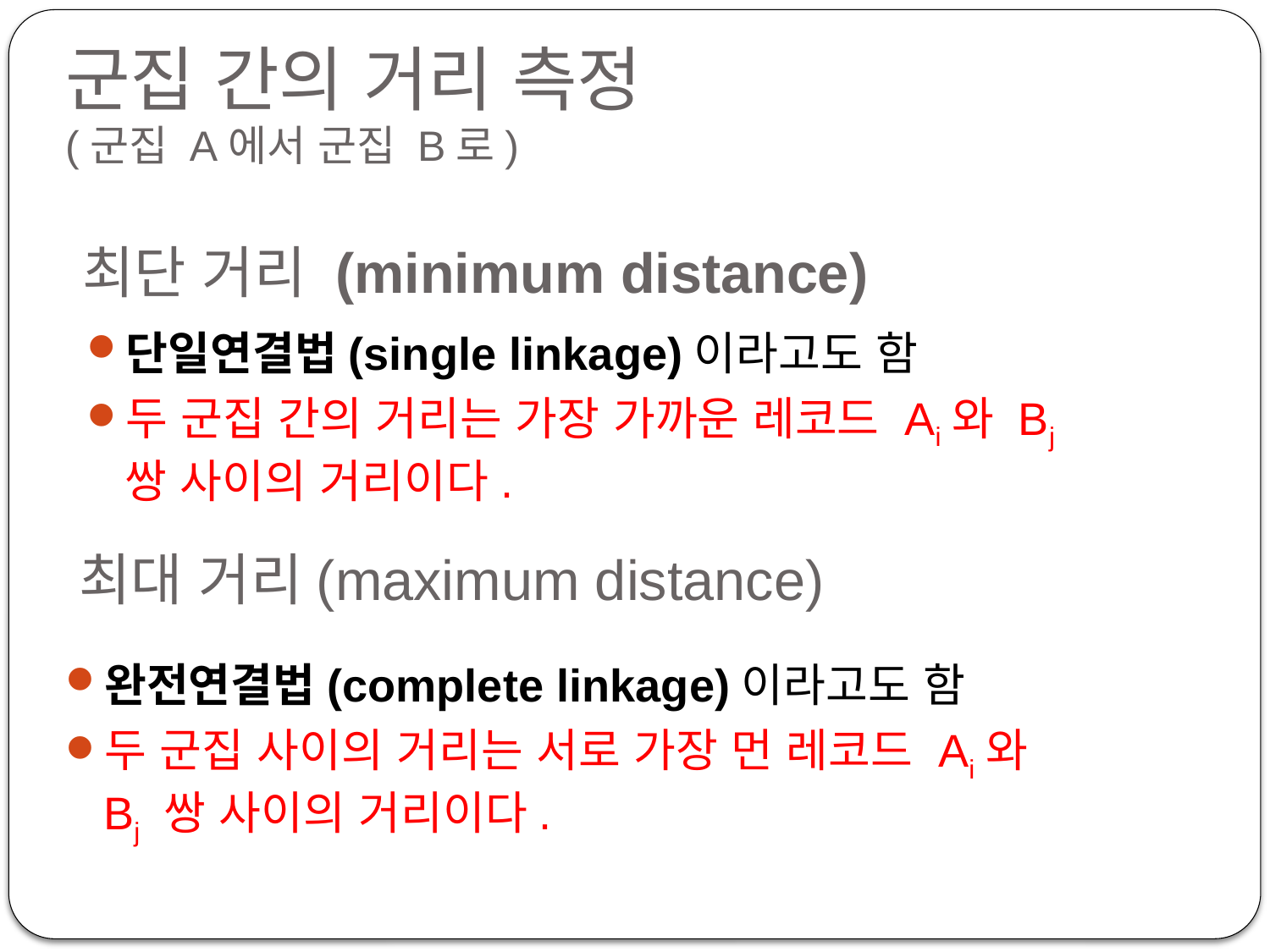

군집 간의 거리 측정
(군집 A에서 군집 B로)
# 최단 거리 (minimum distance)
단일연결법(single linkage)이라고도 함
두 군집 간의 거리는 가장 가까운 레코드 Ai와 Bj 쌍 사이의 거리이다.
최대 거리(maximum distance)
완전연결법(complete linkage)이라고도 함
두 군집 사이의 거리는 서로 가장 먼 레코드 Ai와 Bj 쌍 사이의 거리이다.